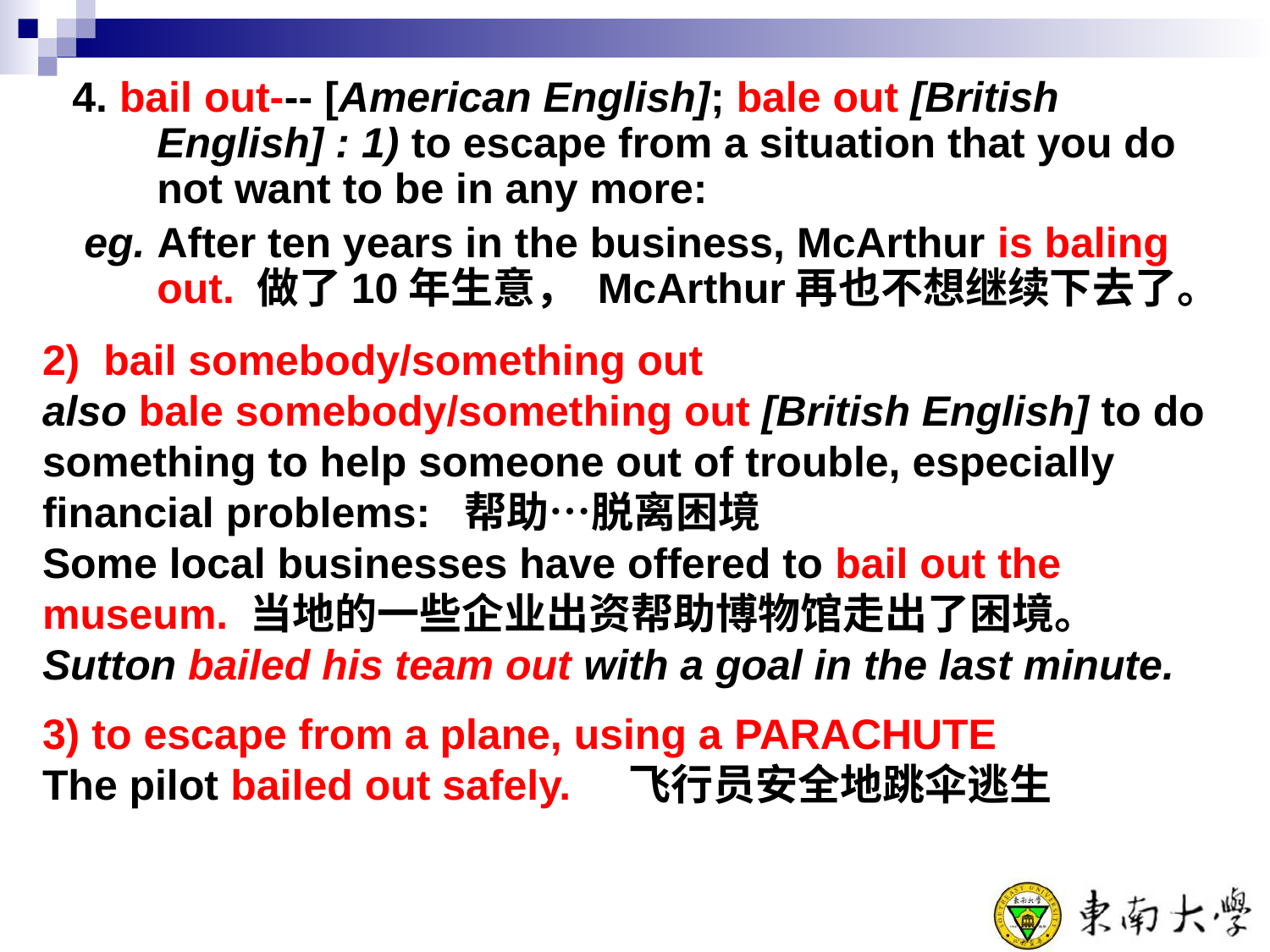

4. bail out--- [American English]; bale out [British English] : 1) to escape from a situation that you do not want to be in any more:
 eg. After ten years in the business, McArthur is baling out. 做了10年生意， McArthur再也不想继续下去了。

2)  bail somebody/something out
also bale somebody/something out [British English] to do something to help someone out of trouble, especially financial problems:  帮助…脱离困境
Some local businesses have offered to bail out the museum. 当地的一些企业出资帮助博物馆走出了困境。
Sutton bailed his team out with a goal in the last minute.

3) to escape from a plane, using a parachute
The pilot bailed out safely.    飞行员安全地跳伞逃生